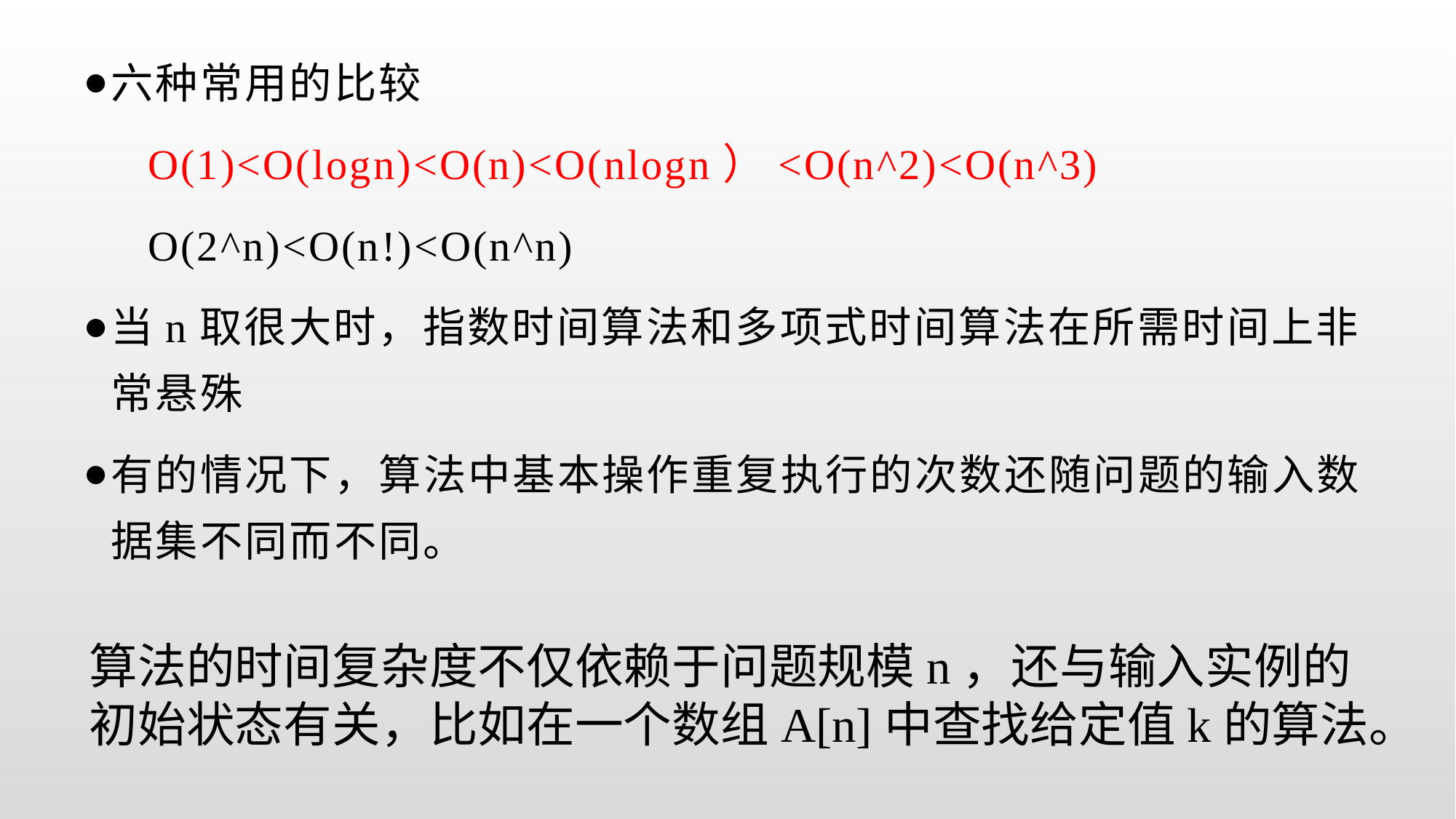

六种常用的比较
     O(1)<O(logn)<O(n)<O(nlogn）<O(n^2)<O(n^3)
     O(2^n)<O(n!)<O(n^n)
当n取很大时，指数时间算法和多项式时间算法在所需时间上非常悬殊
有的情况下，算法中基本操作重复执行的次数还随问题的输入数据集不同而不同。
算法的时间复杂度不仅依赖于问题规模n，还与输入实例的初始状态有关，比如在一个数组A[n]中查找给定值k的算法。